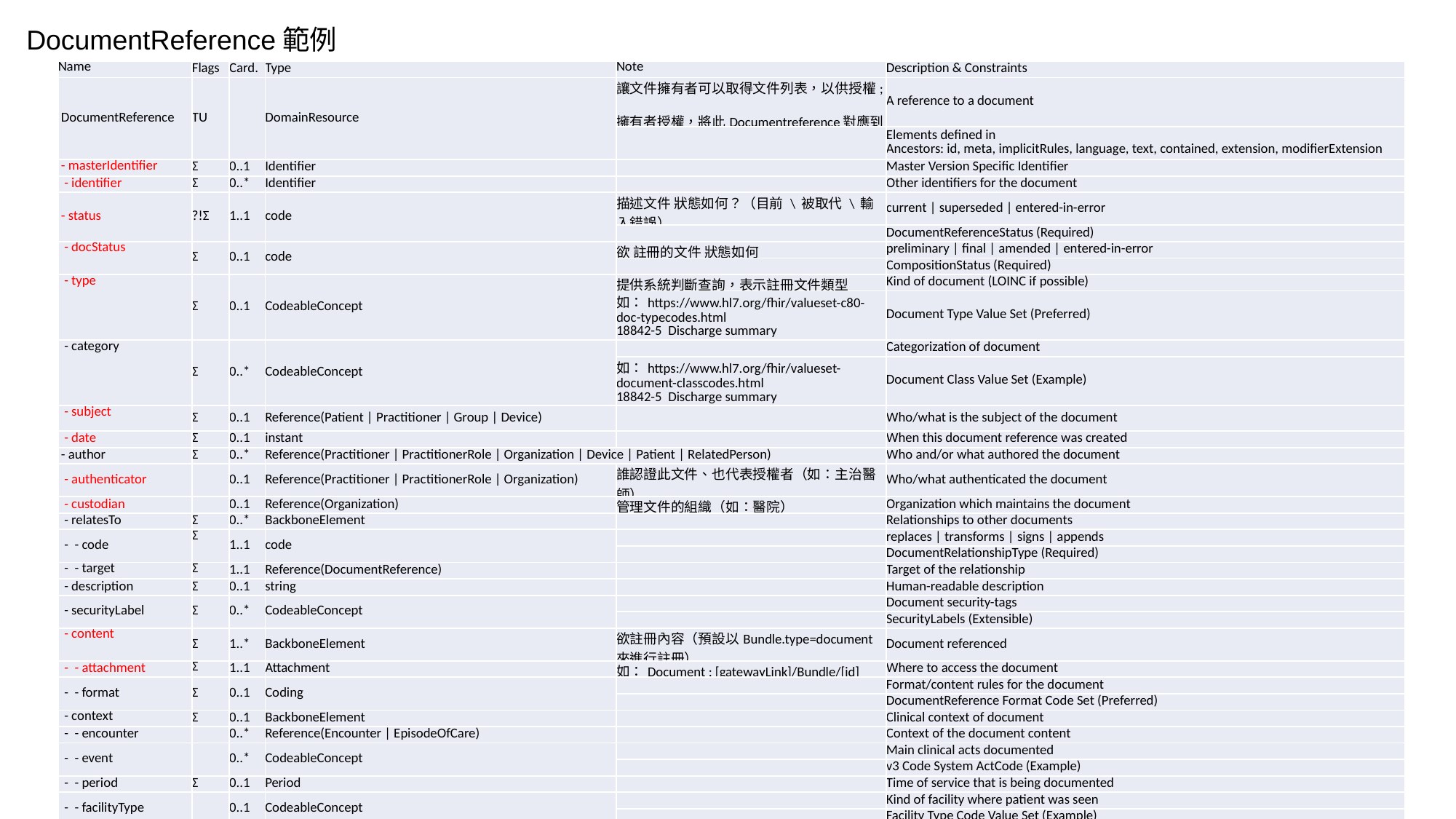

DocumentReference範例
| Name | Flags | Card. | Type | Note | Description & Constraints |
| --- | --- | --- | --- | --- | --- |
| DocumentReference | TU |  | DomainResource | 讓文件擁有者可以取得文件列表，以供授權; 擁有者授權，將此Documentreference對應到 Consent.provision.data中 | A reference to a document |
|  |  |  |  |  | Elements defined in Ancestors: id, meta, implicitRules, language, text, contained, extension, modifierExtension |
| - masterIdentifier | Σ | 0..1 | Identifier |  | Master Version Specific Identifier |
| - identifier | Σ | 0..\* | Identifier |  | Other identifiers for the document |
| - status | ?!Σ | 1..1 | code | 描述文件 狀態如何？（目前 \ 被取代 \ 輸入錯誤） | current | superseded | entered-in-error |
|  |  |  |  |  | DocumentReferenceStatus (Required) |
| - docStatus | Σ | 0..1 | code | 欲 註冊的文件 狀態如何 | preliminary | final | amended | entered-in-error |
|  |  |  |  |  | CompositionStatus (Required) |
| - type | Σ | 0..1 | CodeableConcept | 提供系統判斷查詢，表示註冊文件類型 | Kind of document (LOINC if possible) |
|  |  |  |  | 如：https://www.hl7.org/fhir/valueset-c80-doc-typecodes.html 18842-5 Discharge summary | Document Type Value Set (Preferred) |
| - category | Σ | 0..\* | CodeableConcept |  | Categorization of document |
|  |  |  |  | 如：https://www.hl7.org/fhir/valueset-document-classcodes.html 18842-5 Discharge summary | Document Class Value Set (Example) |
| - subject | Σ | 0..1 | Reference(Patient | Practitioner | Group | Device) |  | Who/what is the subject of the document |
| - date | Σ | 0..1 | instant |  | When this document reference was created |
| - author | Σ | 0..\* | Reference(Practitioner | PractitionerRole | Organization | Device | Patient | RelatedPerson) |  | Who and/or what authored the document |
| - authenticator |  | 0..1 | Reference(Practitioner | PractitionerRole | Organization) | 誰認證此文件、也代表授權者（如：主治醫師） | Who/what authenticated the document |
| - custodian |  | 0..1 | Reference(Organization) | 管理文件的組織（如：醫院） | Organization which maintains the document |
| - relatesTo | Σ | 0..\* | BackboneElement |  | Relationships to other documents |
| -  - code | Σ | 1..1 | code |  | replaces | transforms | signs | appends |
|  |  |  |  |  | DocumentRelationshipType (Required) |
| -  - target | Σ | 1..1 | Reference(DocumentReference) |  | Target of the relationship |
| - description | Σ | 0..1 | string |  | Human-readable description |
| - securityLabel | Σ | 0..\* | CodeableConcept |  | Document security-tags |
|  |  |  |  |  | SecurityLabels (Extensible) |
| - content | Σ | 1..\* | BackboneElement | 欲註冊內容（預設以Bundle.type=document來進行註冊） | Document referenced |
| -  - attachment | Σ | 1..1 | Attachment | 如：Document : [gatewayLink]/Bundle/[id] | Where to access the document |
| -  - format | Σ | 0..1 | Coding |  | Format/content rules for the document |
|  |  |  |  |  | DocumentReference Format Code Set (Preferred) |
| - context | Σ | 0..1 | BackboneElement |  | Clinical context of document |
| -  - encounter |  | 0..\* | Reference(Encounter | EpisodeOfCare) |  | Context of the document content |
| -  - event |  | 0..\* | CodeableConcept |  | Main clinical acts documented |
|  |  |  |  |  | v3 Code System ActCode (Example) |
| -  - period | Σ | 0..1 | Period |  | Time of service that is being documented |
| -  - facilityType |  | 0..1 | CodeableConcept |  | Kind of facility where patient was seen |
|  |  |  |  |  | Facility Type Code Value Set (Example) |
| -  - practiceSetting |  | 0..1 | CodeableConcept |  | Additional details about where the content was created (e.g. clinical specialty) |
|  |  |  |  |  | Practice Setting Code Value Set (Example) |
| -  - sourcePatientInfo |  | 0..1 | Reference(Patient) |  | Patient demographics from source |
| -  - related |  | 0..\* | Reference(Any) |  | Related identifiers or resources |